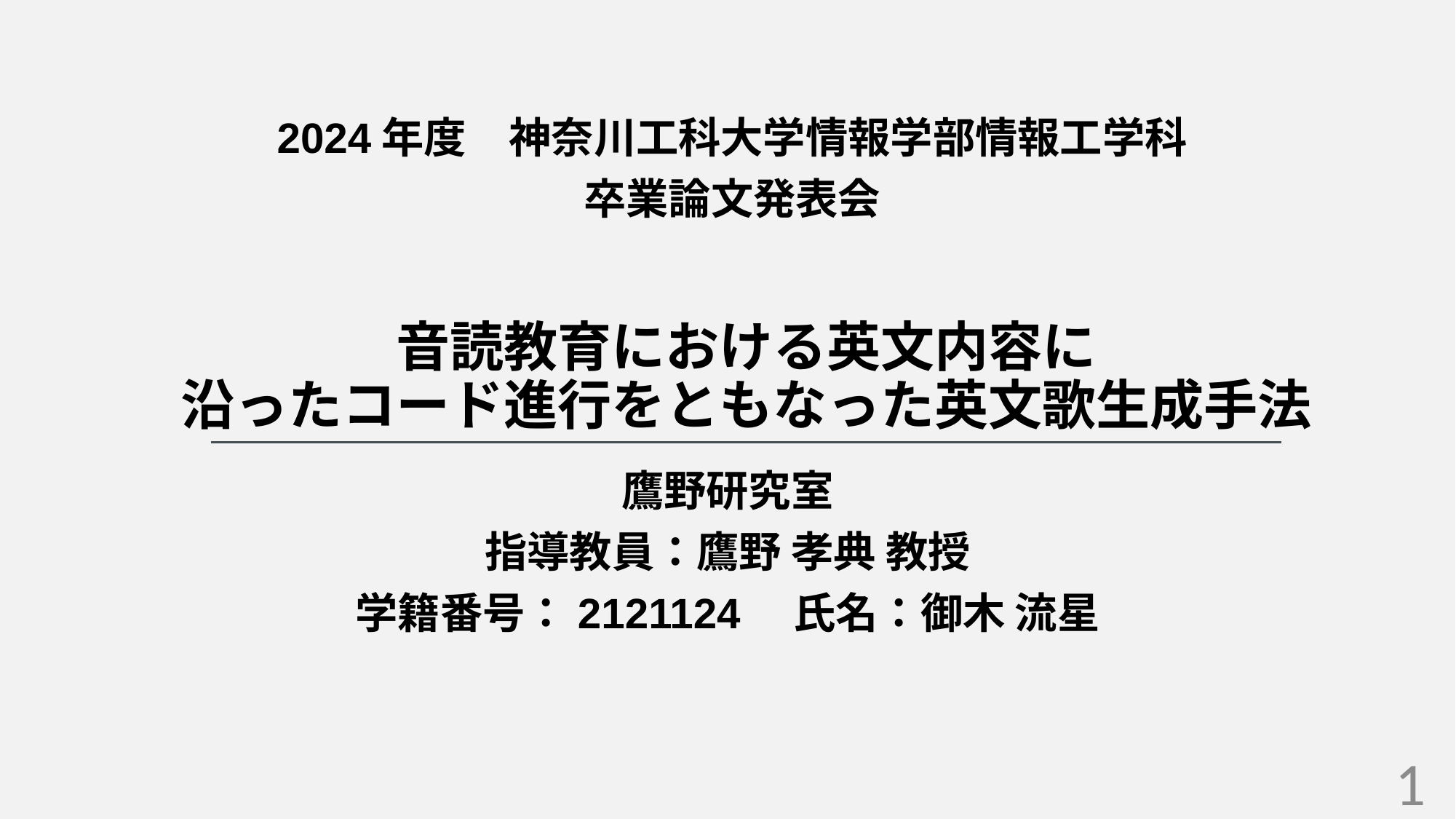

2024年度　神奈川工科大学情報学部情報工学科
卒業論文発表会
# 音読教育における英文内容に 沿ったコード進行をともなった英文歌生成手法
鷹野研究室
指導教員：鷹野 孝典 教授
学籍番号：2121124　氏名：御木 流星

1